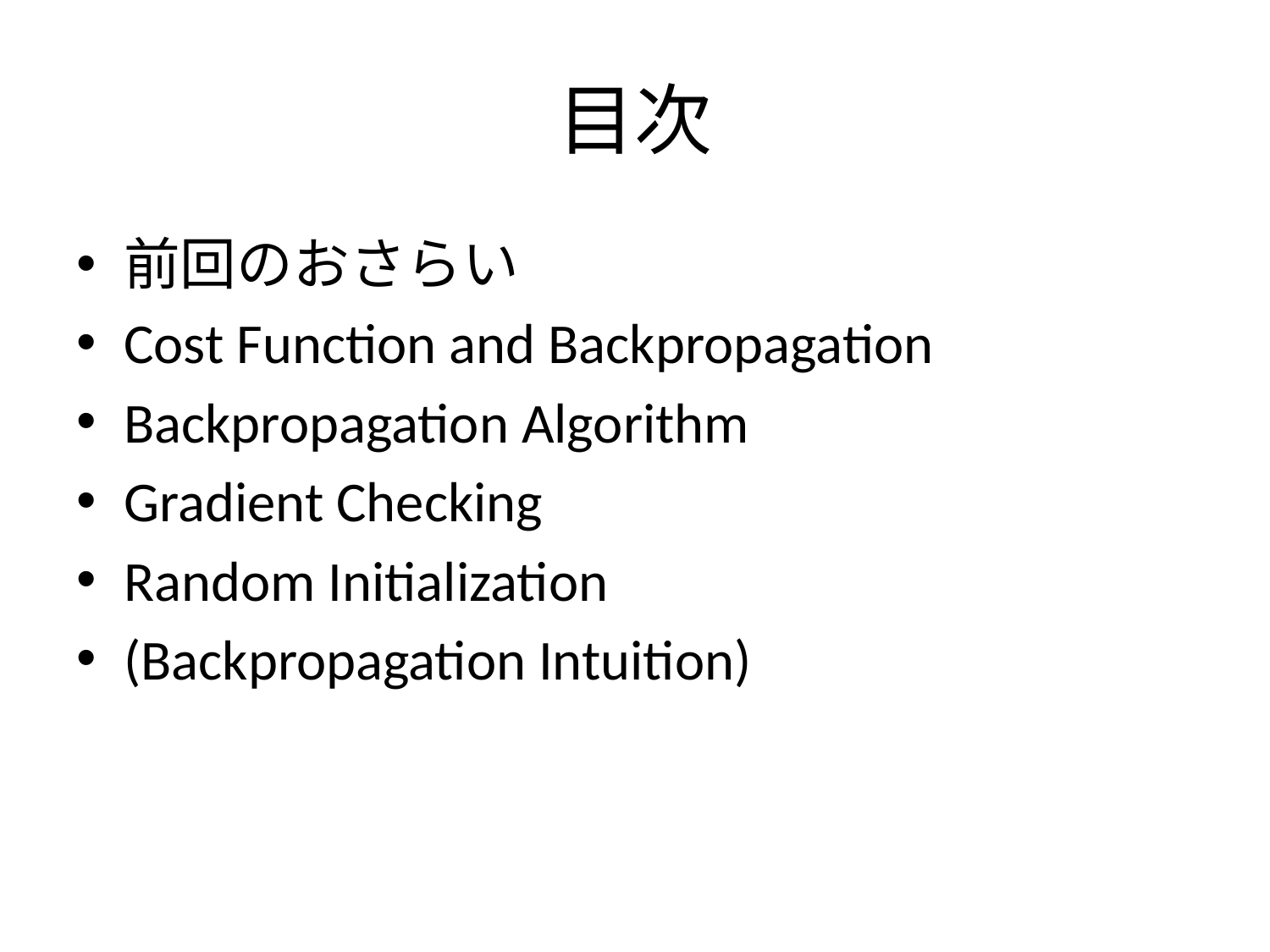

# 目次
前回のおさらい
Cost Function and Backpropagation
Backpropagation Algorithm
Gradient Checking
Random Initialization
(Backpropagation Intuition)